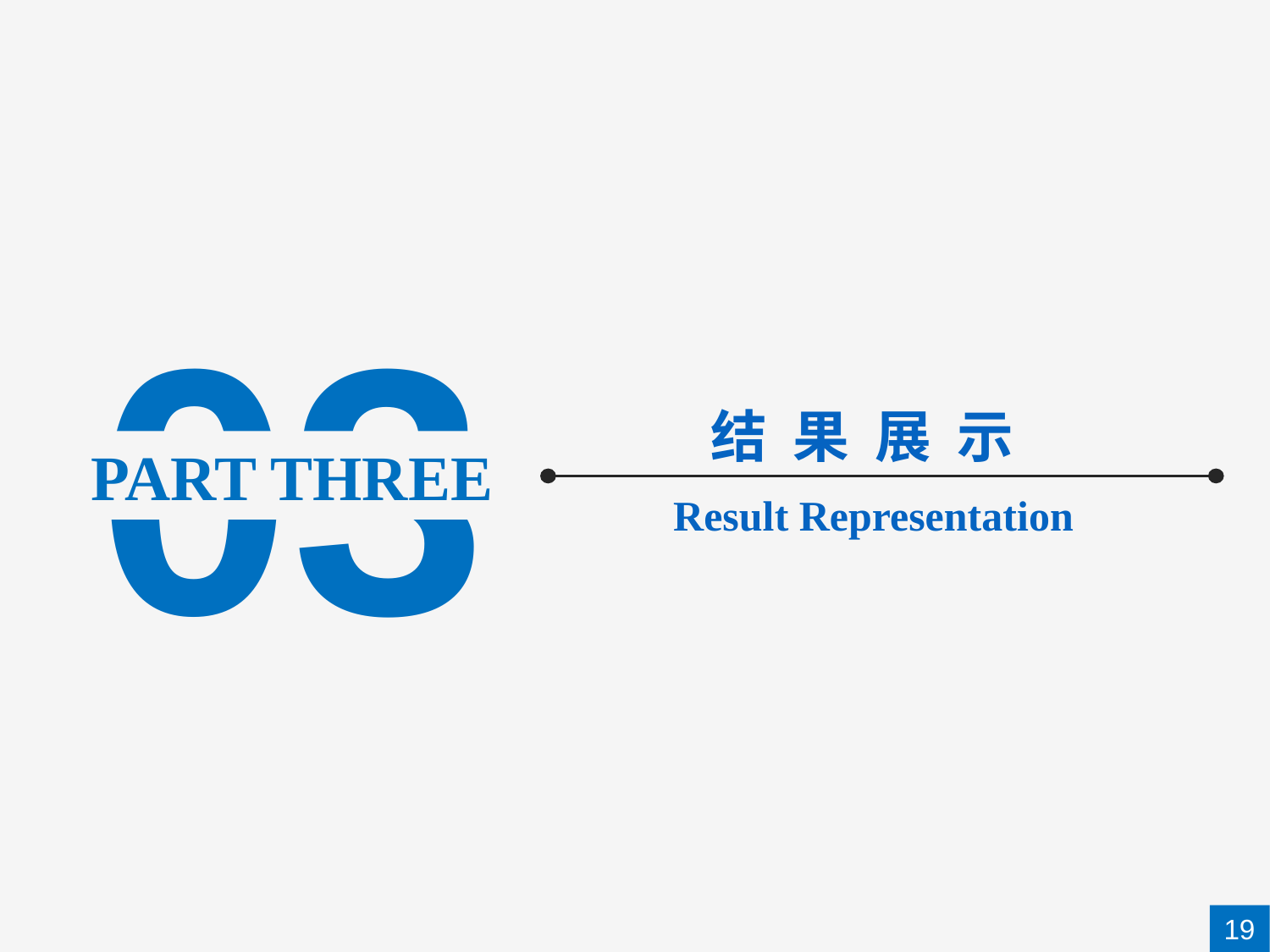

03
结  果  展  示
PART THREE

Result Representation

19